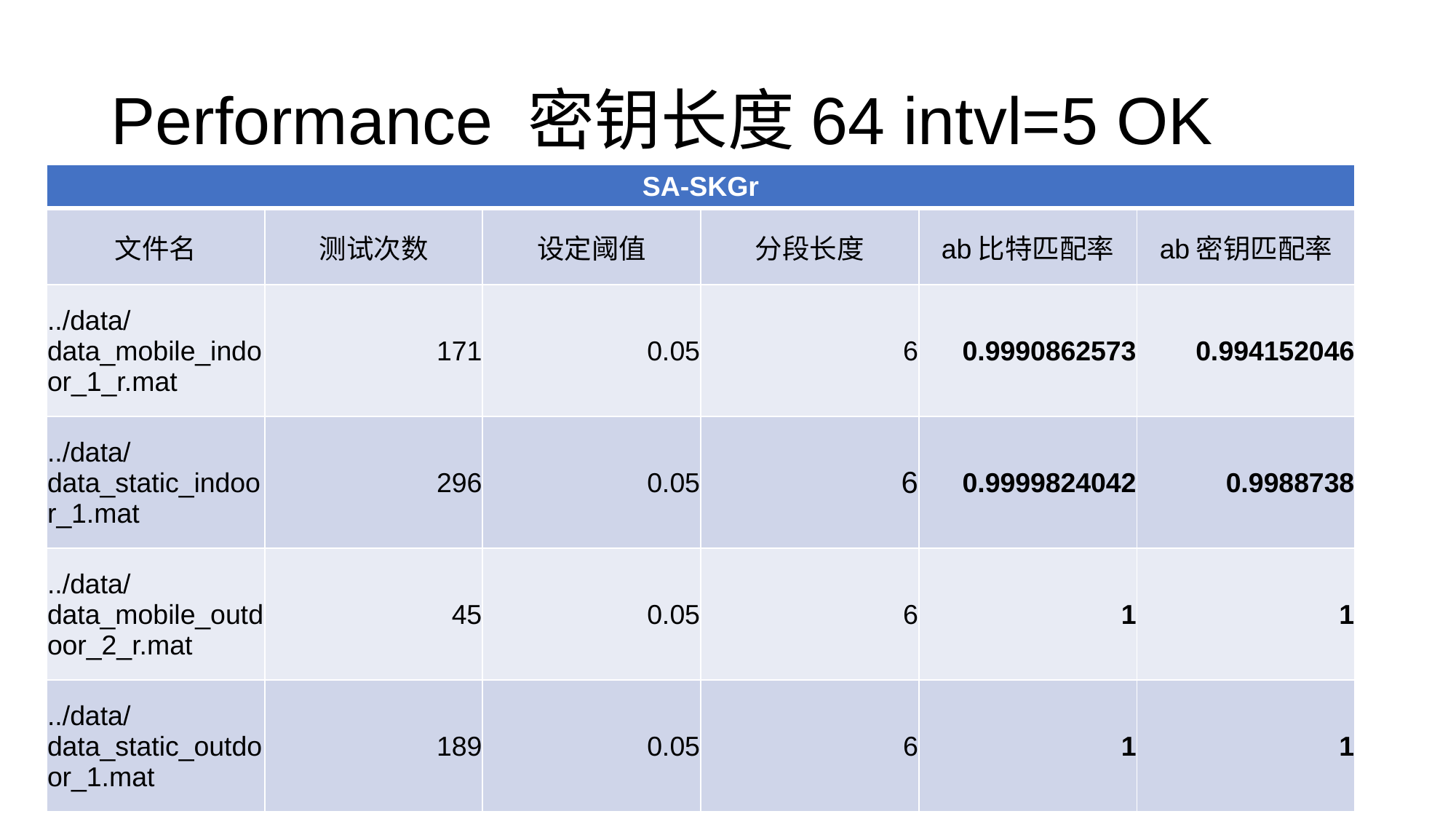

# Performance 密钥长度64 intvl=5 OK
| SA-SKGr |  |  |  |  |  |
| --- | --- | --- | --- | --- | --- |
| 文件名 | 测试次数 | 设定阈值 | 分段长度 | ab比特匹配率 | ab密钥匹配率 |
| ../data/data\_mobile\_indoor\_1\_r.mat | 171 | 0.05 | 6 | 0.9990862573 | 0.994152046 |
| ../data/data\_static\_indoor\_1.mat | 296 | 0.05 | 6 | 0.9999824042 | 0.9988738 |
| ../data/data\_mobile\_outdoor\_2\_r.mat | 45 | 0.05 | 6 | 1 | 1 |
| ../data/data\_static\_outdoor\_1.mat | 189 | 0.05 | 6 | 1 | 1 |